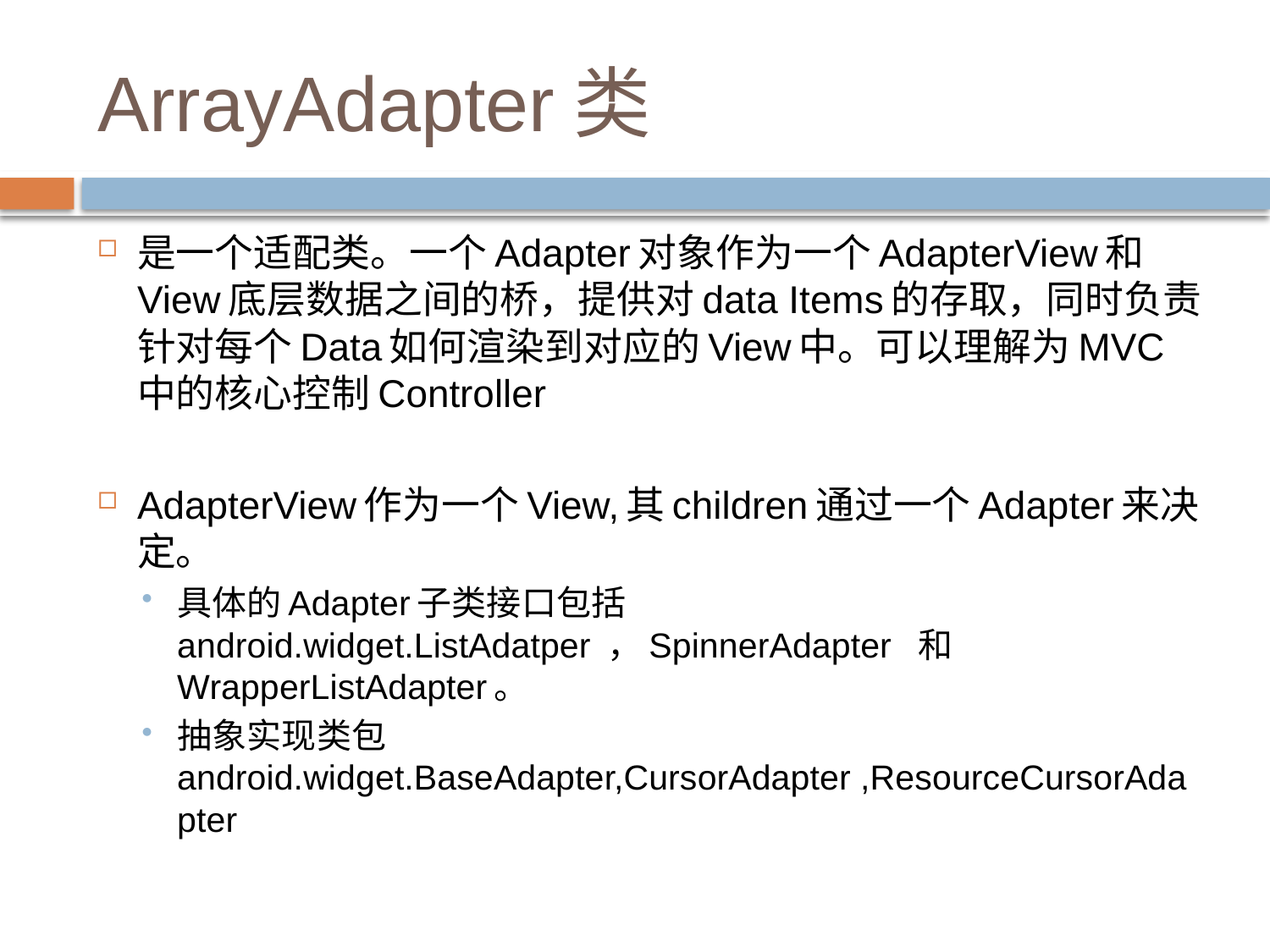

# ArrayAdapter类
是一个适配类。一个Adapter对象作为一个AdapterView和View底层数据之间的桥，提供对data Items的存取，同时负责针对每个Data如何渲染到对应的View中。可以理解为MVC中的核心控制Controller

AdapterView作为一个View,其children通过一个Adapter来决定。
具体的Adapter子类接口包括android.widget.ListAdatper ，SpinnerAdapter  和WrapperListAdapter。
抽象实现类包android.widget.BaseAdapter,CursorAdapter ,ResourceCursorAdapter